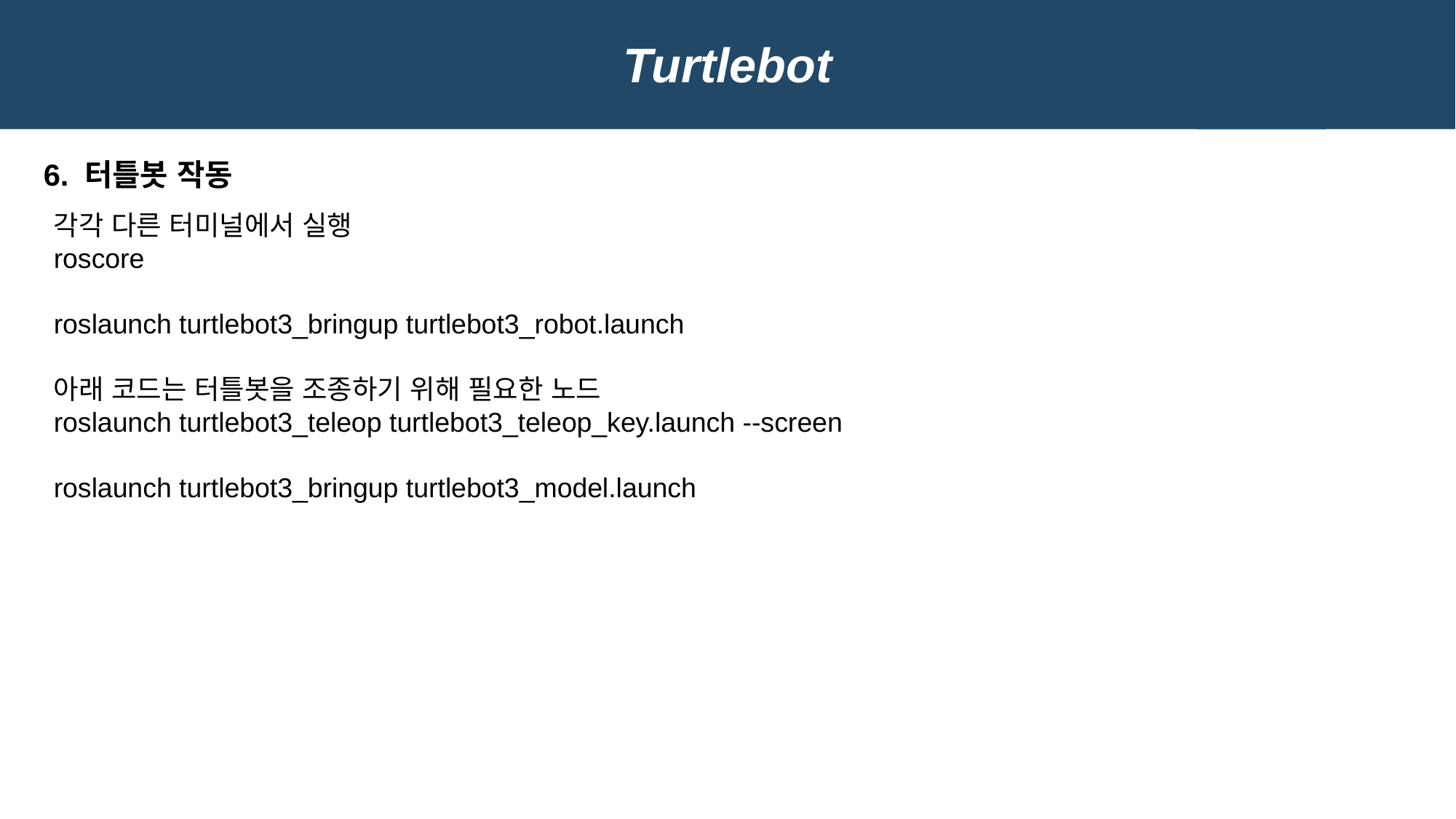

Turtlebot

6. 터틀봇 작동

각각 다른 터미널에서 실행
roscore

roslaunch turtlebot3_bringup turtlebot3_robot.launch

아래 코드는 터틀봇을 조종하기 위해 필요한 노드
roslaunch turtlebot3_teleop turtlebot3_teleop_key.launch --screen

roslaunch turtlebot3_bringup turtlebot3_model.launch